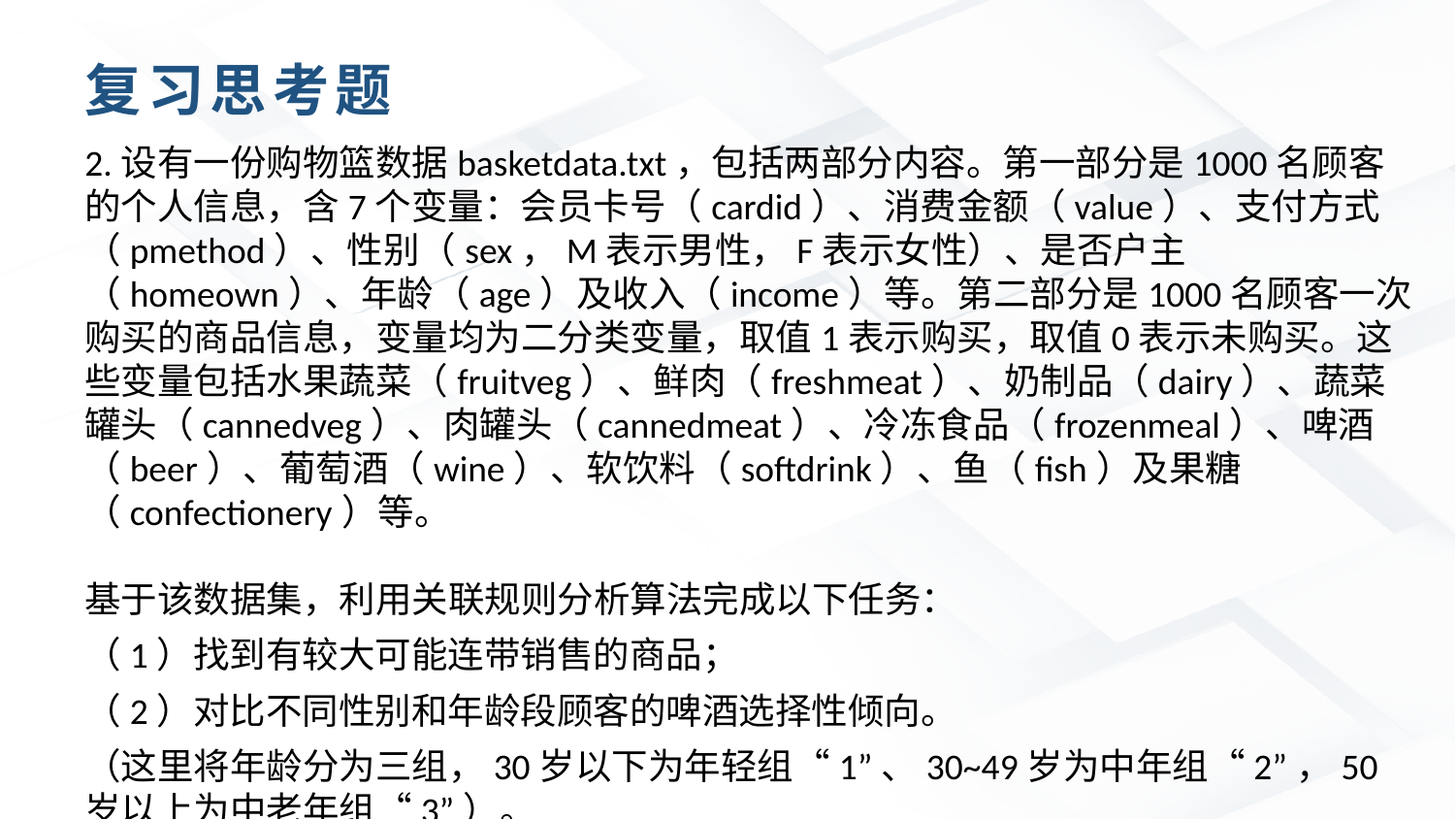

复习思考题
2.设有一份购物篮数据basketdata.txt，包括两部分内容。第一部分是1000名顾客的个人信息，含7个变量：会员卡号（cardid）、消费金额（value）、支付方式（pmethod）、性别（sex，M表示男性，F表示女性）、是否户主（homeown）、年龄（age）及收入（income）等。第二部分是1000名顾客一次购买的商品信息，变量均为二分类变量，取值1表示购买，取值0表示未购买。这些变量包括水果蔬菜（fruitveg）、鲜肉（freshmeat）、奶制品（dairy）、蔬菜罐头（cannedveg）、肉罐头（cannedmeat）、冷冻食品（frozenmeal）、啤酒（beer）、葡萄酒（wine）、软饮料（softdrink）、鱼（fish）及果糖（confectionery）等。

基于该数据集，利用关联规则分析算法完成以下任务：
（1）找到有较大可能连带销售的商品；
（2）对比不同性别和年龄段顾客的啤酒选择性倾向。
（这里将年龄分为三组，30岁以下为年轻组“1”、30~49岁为中年组“2”，50岁以上为中老年组“3”）。